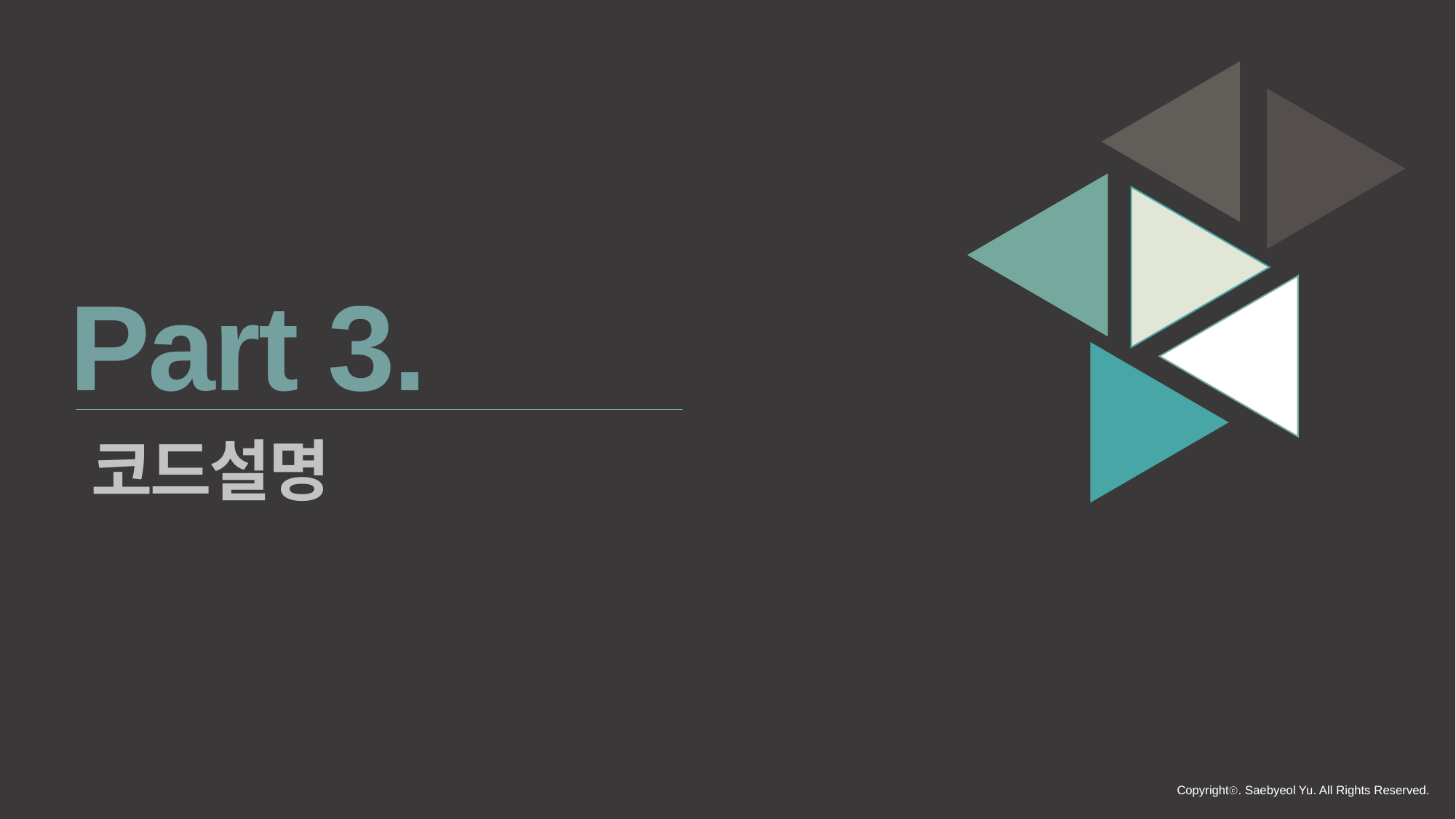

Part 3.
코드설명

Copyrightⓒ. Saebyeol Yu. All Rights Reserved.